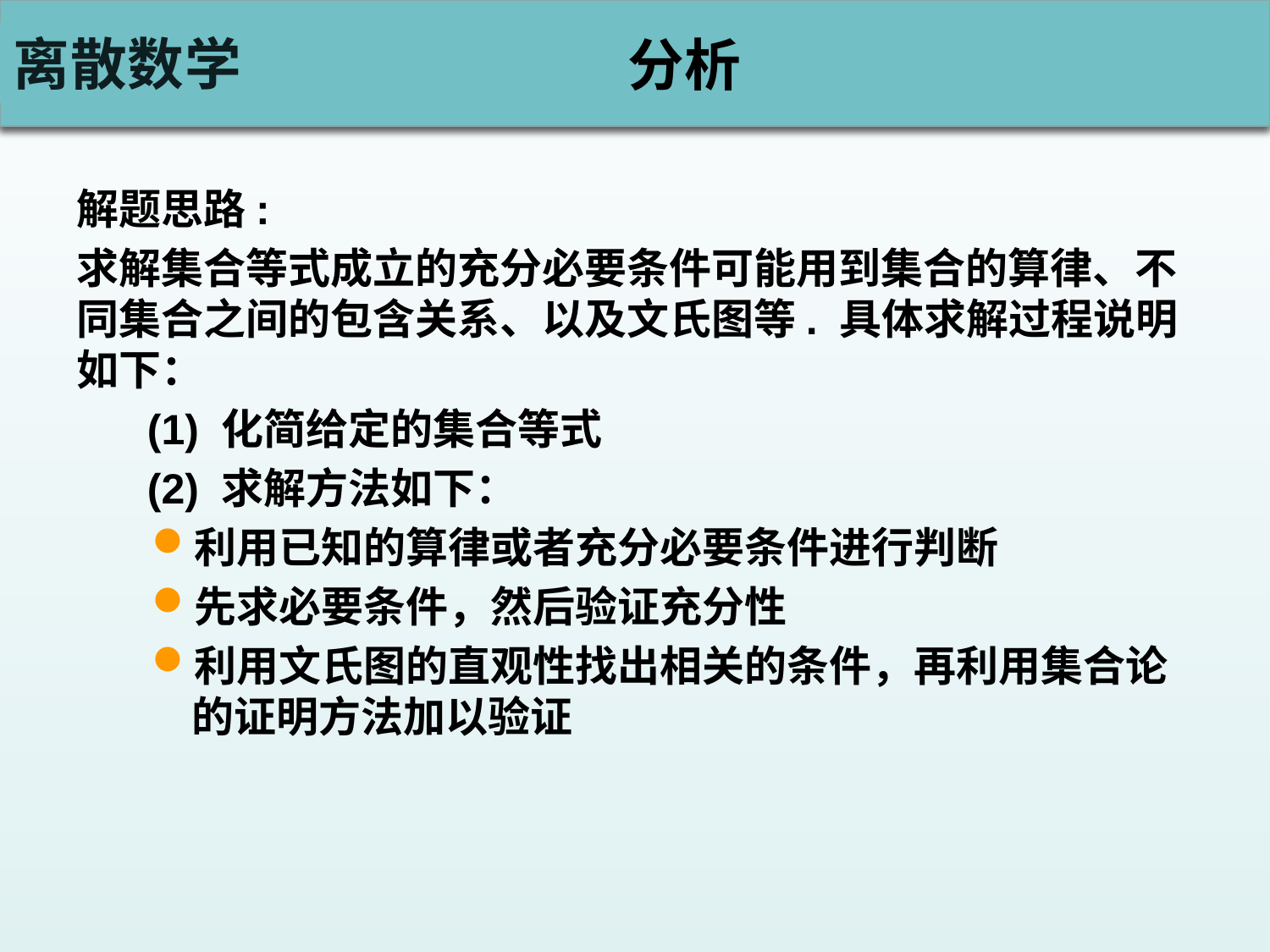

# 分析
解题思路:
求解集合等式成立的充分必要条件可能用到集合的算律、不同集合之间的包含关系、以及文氏图等. 具体求解过程说明如下：
      (1) 化简给定的集合等式
      (2) 求解方法如下：
利用已知的算律或者充分必要条件进行判断
先求必要条件，然后验证充分性
利用文氏图的直观性找出相关的条件，再利用集合论的证明方法加以验证